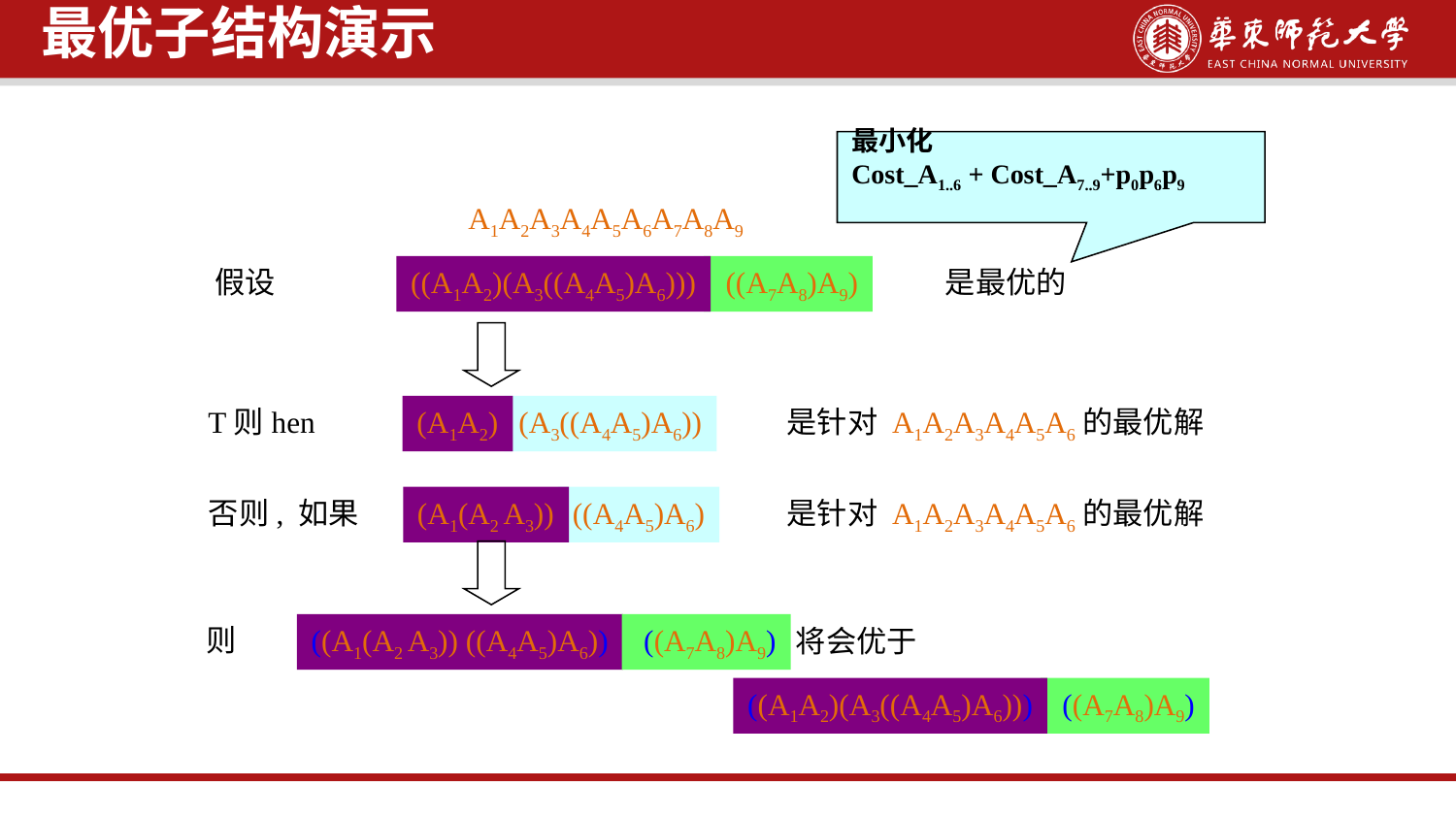

最优子结构演示
最小化
Cost_A1..6 + Cost_A7..9+p0p6p9
 A1A2A3A4A5A6A7A8A9
假设
((A1A2)(A3((A4A5)A6)))
 ((A7A8)A9)
是最优的

T则hen
(A1A2)
(A3((A4A5)A6))
是针对 A1A2A3A4A5A6的最优解
否则, 如果
(A1(A2 A3))
((A4A5)A6)
是针对 A1A2A3A4A5A6的最优解

则
((A1(A2 A3)) ((A4A5)A6))
 ((A7A8)A9)
将会优于
((A1A2)(A3((A4A5)A6)))
 ((A7A8)A9)